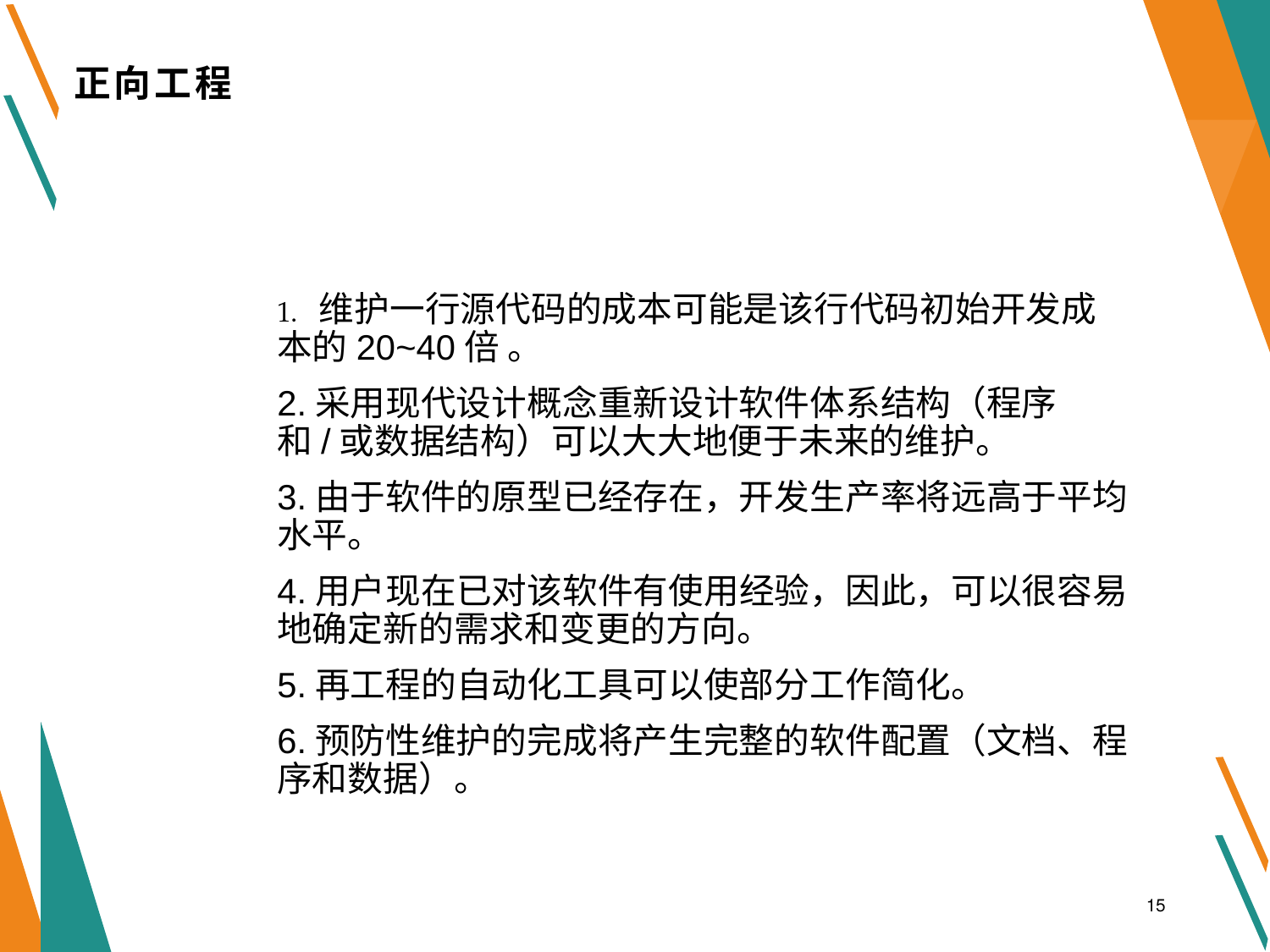

# 正向工程

1.  维护一行源代码的成本可能是该行代码初始开发成本的20~40倍 。
2.采用现代设计概念重新设计软件体系结构（程序和/或数据结构）可以大大地便于未来的维护。
3.由于软件的原型已经存在，开发生产率将远高于平均水平。
4.用户现在已对该软件有使用经验，因此，可以很容易地确定新的需求和变更的方向。
5.再工程的自动化工具可以使部分工作简化。
6.预防性维护的完成将产生完整的软件配置（文档、程序和数据）。
15